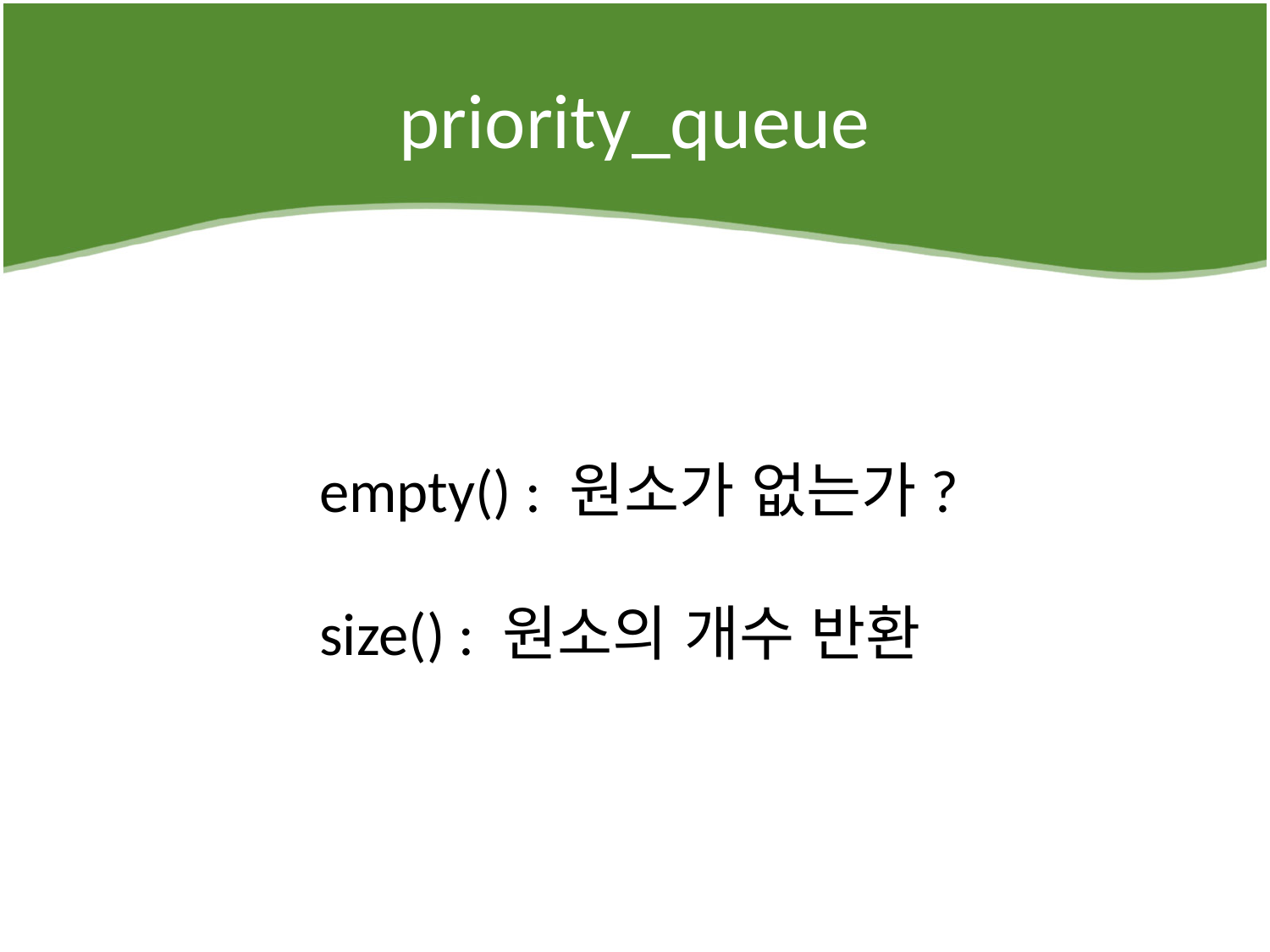

# priority_queue
empty() : 원소가 없는가?

size() : 원소의 개수 반환